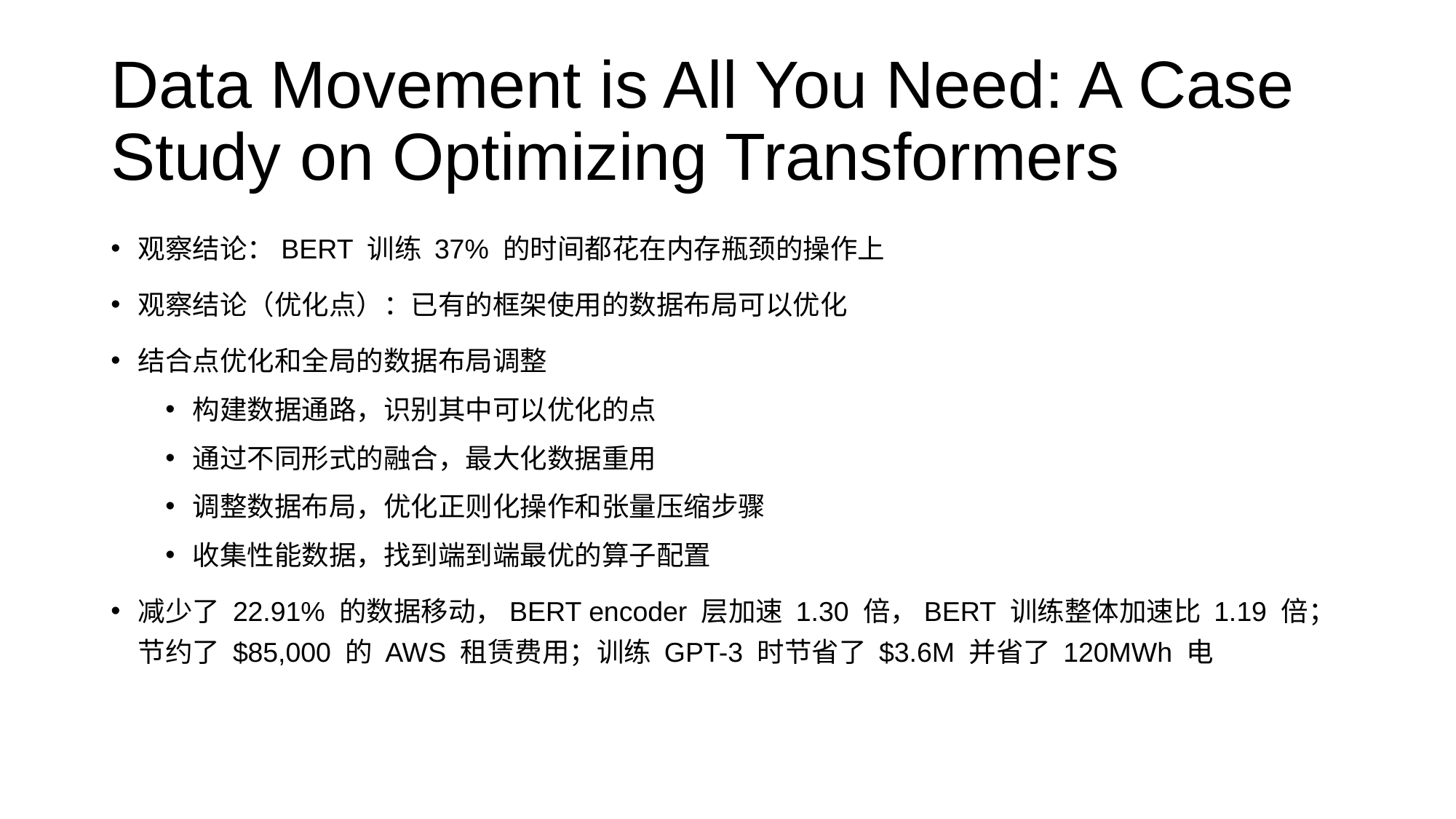

# Data Movement is All You Need: A Case Study on Optimizing Transformers
观察结论：BERT 训练 37% 的时间都花在内存瓶颈的操作上
观察结论（优化点）：已有的框架使用的数据布局可以优化
结合点优化和全局的数据布局调整
构建数据通路，识别其中可以优化的点
通过不同形式的融合，最大化数据重用
调整数据布局，优化正则化操作和张量压缩步骤
收集性能数据，找到端到端最优的算子配置
减少了 22.91% 的数据移动，BERT encoder 层加速 1.30 倍，BERT 训练整体加速比 1.19 倍；节约了 $85,000 的 AWS 租赁费用；训练 GPT-3 时节省了 $3.6M 并省了 120MWh 电